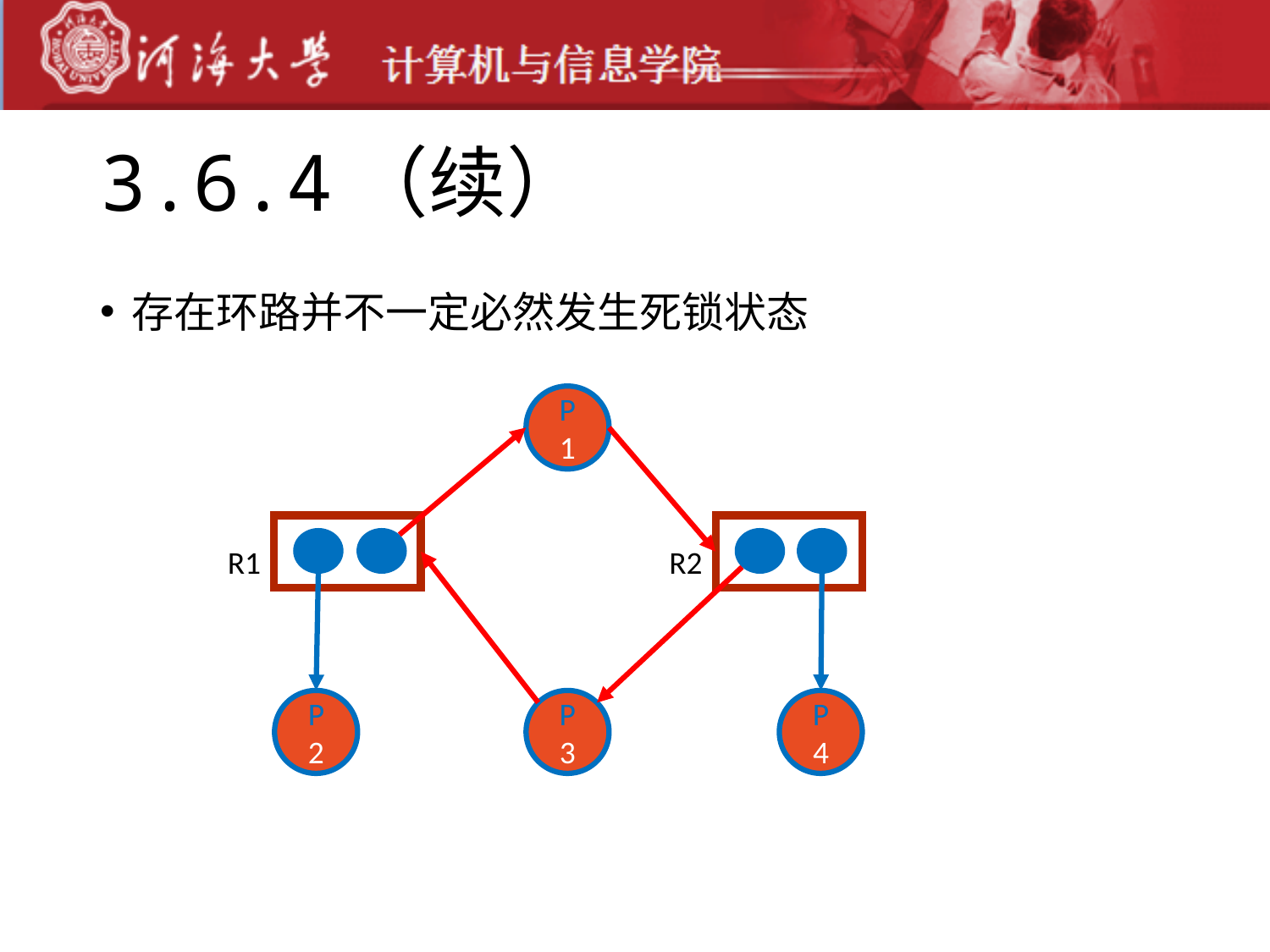

# 3.6.4（续）
存在环路并不一定必然发生死锁状态

P 1

R1

R2
P 3
P 4
P 2